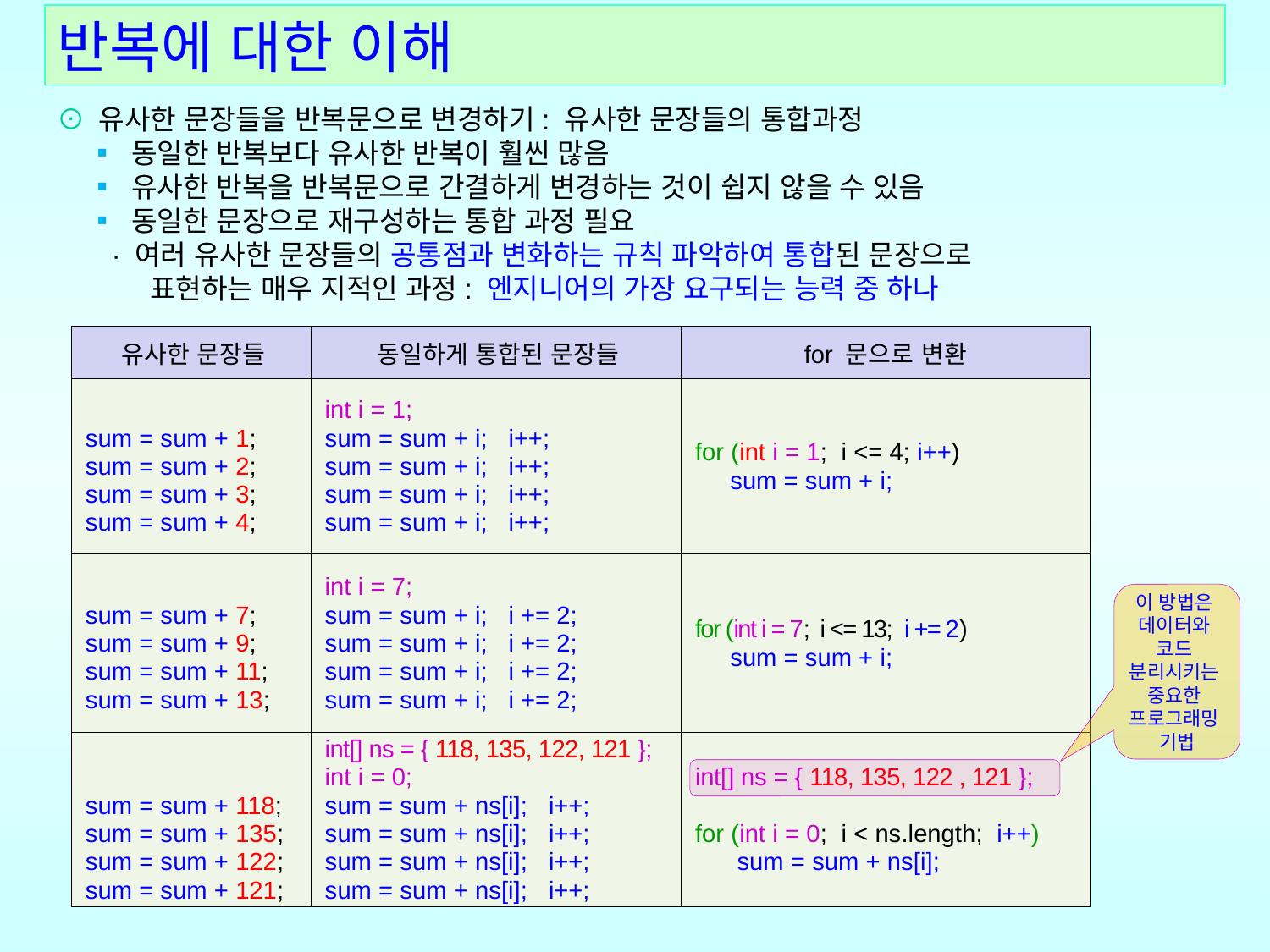

반복에 대한 이해
⊙ 유사한 문장들을 반복문으로 변경하기: 유사한 문장들의 통합과정
    ▪ 동일한 반복보다 유사한 반복이 훨씬 많음
    ▪ 유사한 반복을 반복문으로 간결하게 변경하는 것이 쉽지 않을 수 있음
    ▪ 동일한 문장으로 재구성하는 통합 과정 필요
       ∙ 여러 유사한 문장들의 공통점과 변화하는 규칙 파악하여 통합된 문장으로
           표현하는 매우 지적인 과정: 엔지니어의 가장 요구되는 능력 중 하나
| 유사한 문장들 | 동일하게 통합된 문장들 | for 문으로 변환 |
| --- | --- | --- |
| sum = sum + 1; sum = sum + 2; sum = sum + 3; sum = sum + 4; | int i = 1; sum = sum + i; i++; sum = sum + i; i++; sum = sum + i; i++; sum = sum + i; i++; | for (int i = 1; i <= 4; i++) sum = sum + i; |
| sum = sum + 7; sum = sum + 9; sum = sum + 11; sum = sum + 13; | int i = 7; sum = sum + i; i += 2; sum = sum + i; i += 2; sum = sum + i; i += 2; sum = sum + i; i += 2; | for (int i = 7; i <= 13; i += 2) sum = sum + i; |
| sum = sum + 118; sum = sum + 135; sum = sum + 122; sum = sum + 121; | int[] ns = { 118, 135, 122, 121 }; int i = 0; sum = sum + ns[i]; i++; sum = sum + ns[i]; i++; sum = sum + ns[i]; i++; sum = sum + ns[i]; i++; | int[] ns = { 118, 135, 122 , 121 }; for (int i = 0; i < ns.length; i++) sum = sum + ns[i]; |
이 방법은
데이터와
코드
분리시키는
중요한
프로그래밍
기법